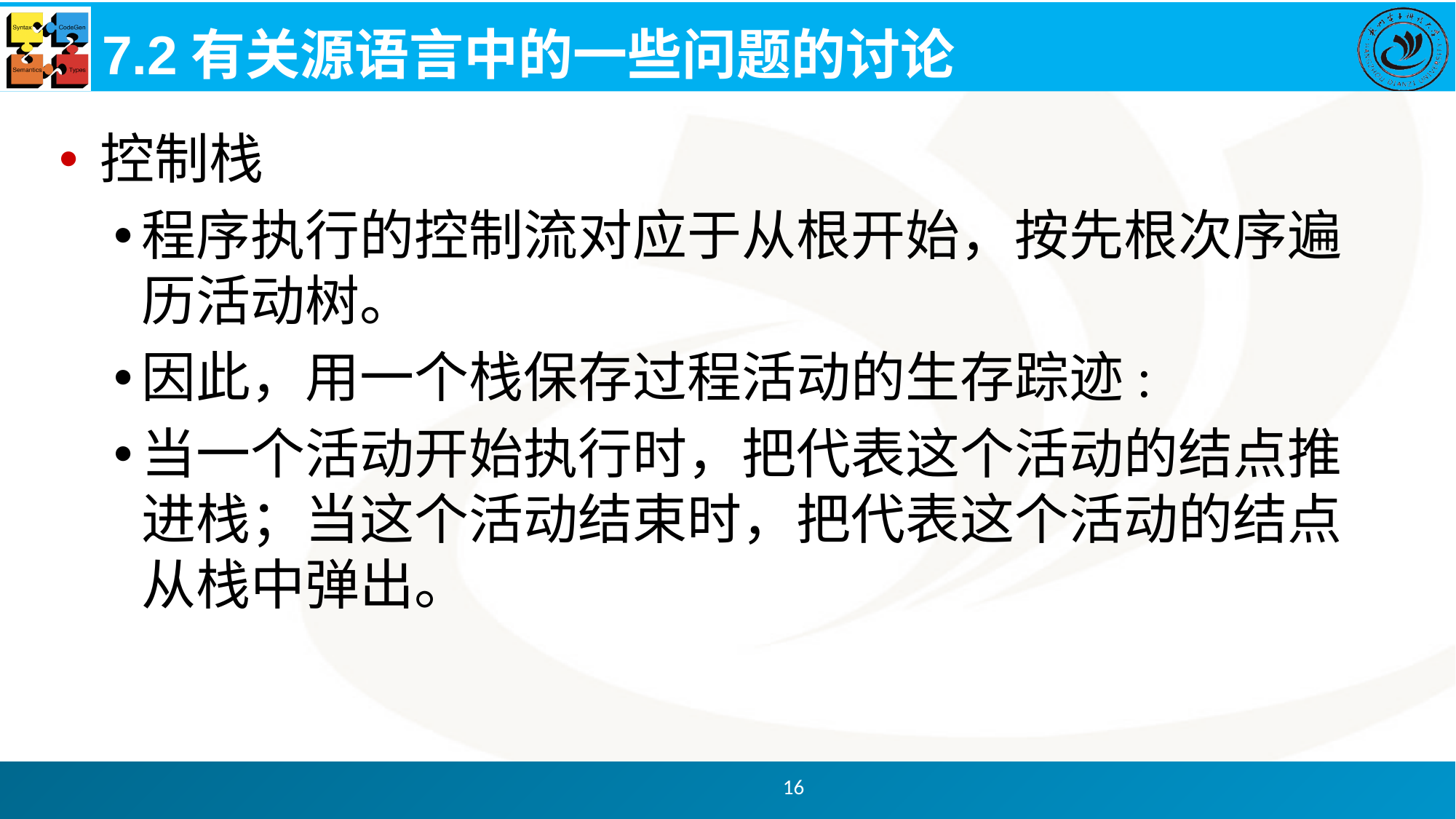

# 7.2有关源语言中的一些问题的讨论
控制栈
程序执行的控制流对应于从根开始，按先根次序遍历活动树。
因此，用一个栈保存过程活动的生存踪迹:
当一个活动开始执行时，把代表这个活动的结点推进栈；当这个活动结束时，把代表这个活动的结点从栈中弹出。
16